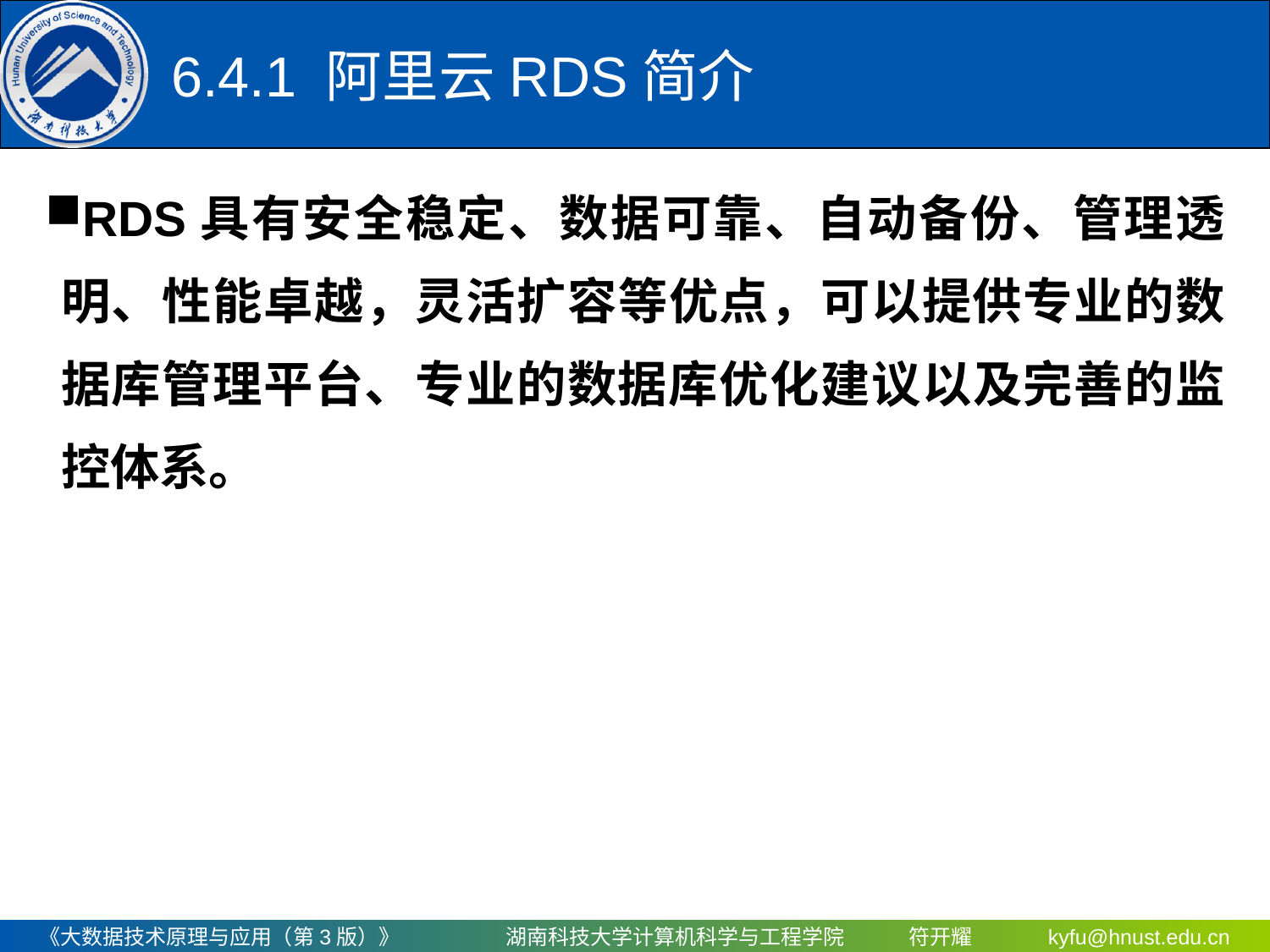

6.4.1 阿里云RDS简介
RDS具有安全稳定、数据可靠、自动备份、管理透明、性能卓越，灵活扩容等优点，可以提供专业的数据库管理平台、专业的数据库优化建议以及完善的监控体系。